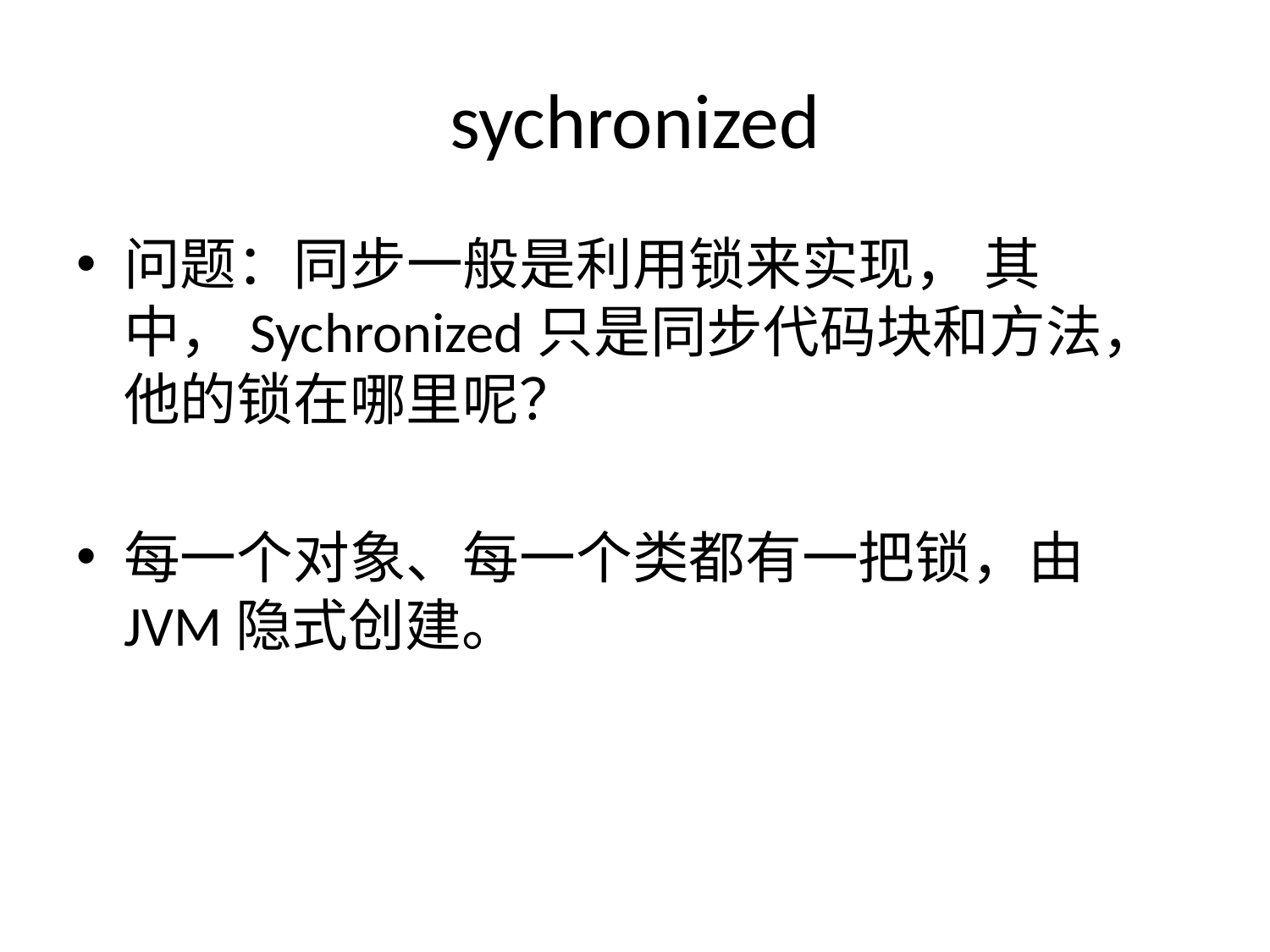

# sychronized
问题：同步一般是利用锁来实现， 其中，Sychronized只是同步代码块和方法，他的锁在哪里呢？

每一个对象、每一个类都有一把锁，由JVM隐式创建。